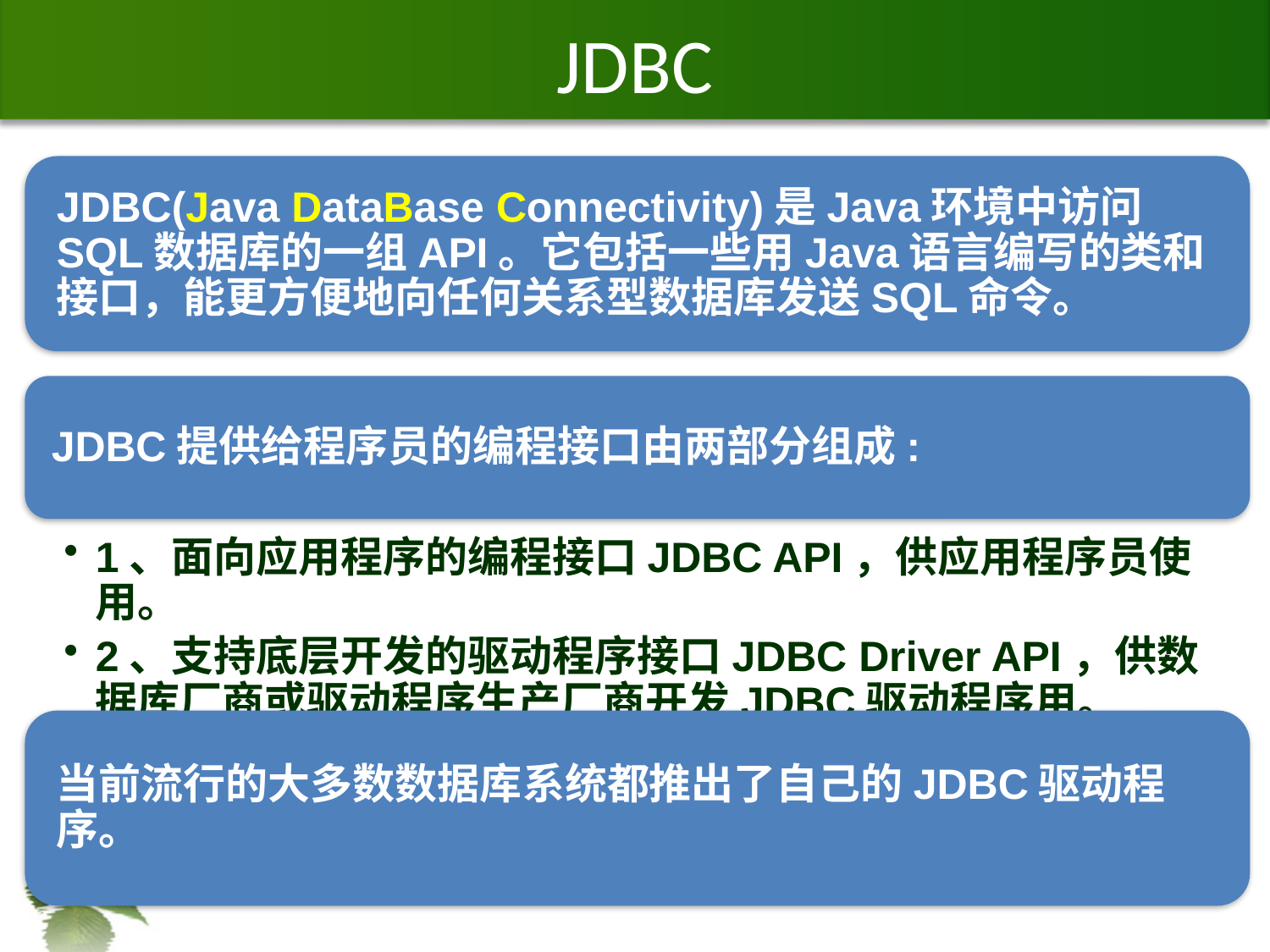

# JDBC
JDBC(Java DataBase Connectivity)是Java环境中访问SQL数据库的一组API。它包括一些用Java语言编写的类和接口，能更方便地向任何关系型数据库发送SQL命令。
JDBC提供给程序员的编程接口由两部分组成:
1、面向应用程序的编程接口JDBC API，供应用程序员使用。
2、支持底层开发的驱动程序接口JDBC Driver API，供数据库厂商或驱动程序生产厂商开发JDBC驱动程序用。
当前流行的大多数数据库系统都推出了自己的JDBC驱动程序。